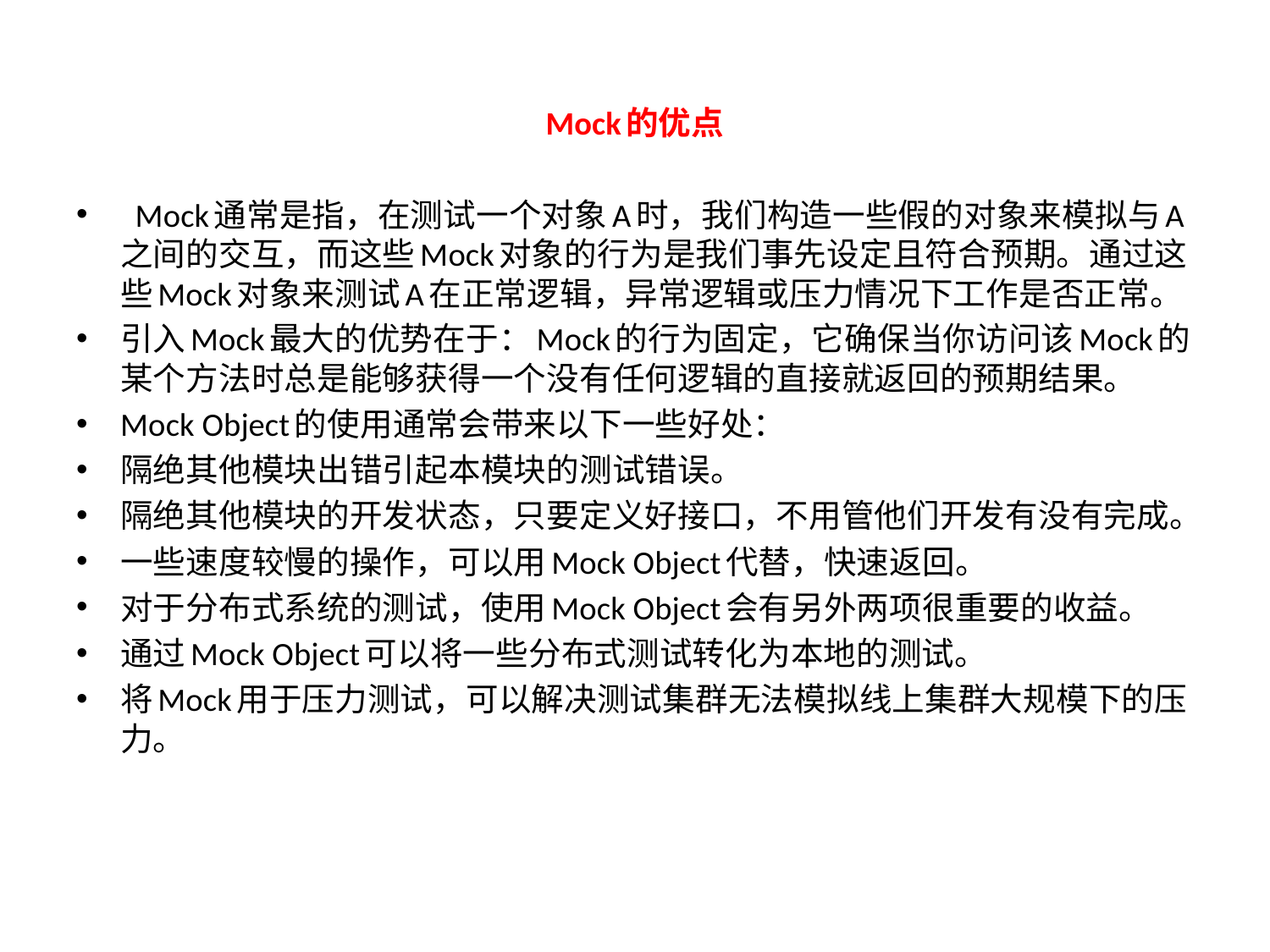

Mock的优点

  Mock通常是指，在测试一个对象A时，我们构造一些假的对象来模拟与A之间的交互，而这些Mock对象的行为是我们事先设定且符合预期。通过这些Mock对象来测试A在正常逻辑，异常逻辑或压力情况下工作是否正常。
引入Mock最大的优势在于：Mock的行为固定，它确保当你访问该Mock的某个方法时总是能够获得一个没有任何逻辑的直接就返回的预期结果。
Mock Object的使用通常会带来以下一些好处：
隔绝其他模块出错引起本模块的测试错误。
隔绝其他模块的开发状态，只要定义好接口，不用管他们开发有没有完成。
一些速度较慢的操作，可以用Mock Object代替，快速返回。
对于分布式系统的测试，使用Mock Object会有另外两项很重要的收益。
通过Mock Object可以将一些分布式测试转化为本地的测试。
将Mock用于压力测试，可以解决测试集群无法模拟线上集群大规模下的压力。